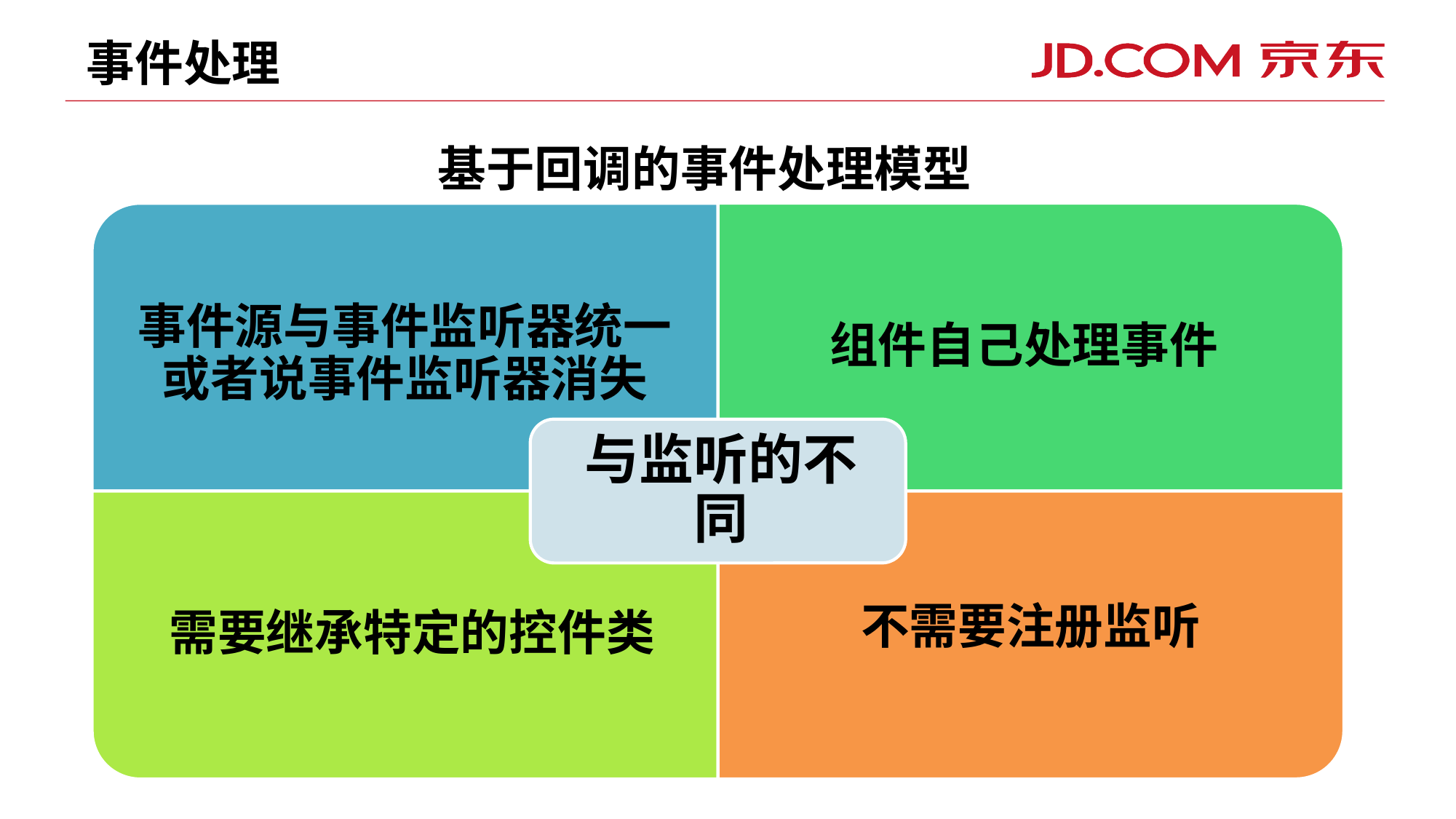

事件处理
基于回调的事件处理模型
事件源与事件监听器统一或者说事件监听器消失
组件自己处理事件
需要继承特定的控件类
不需要注册监听
与监听的不同